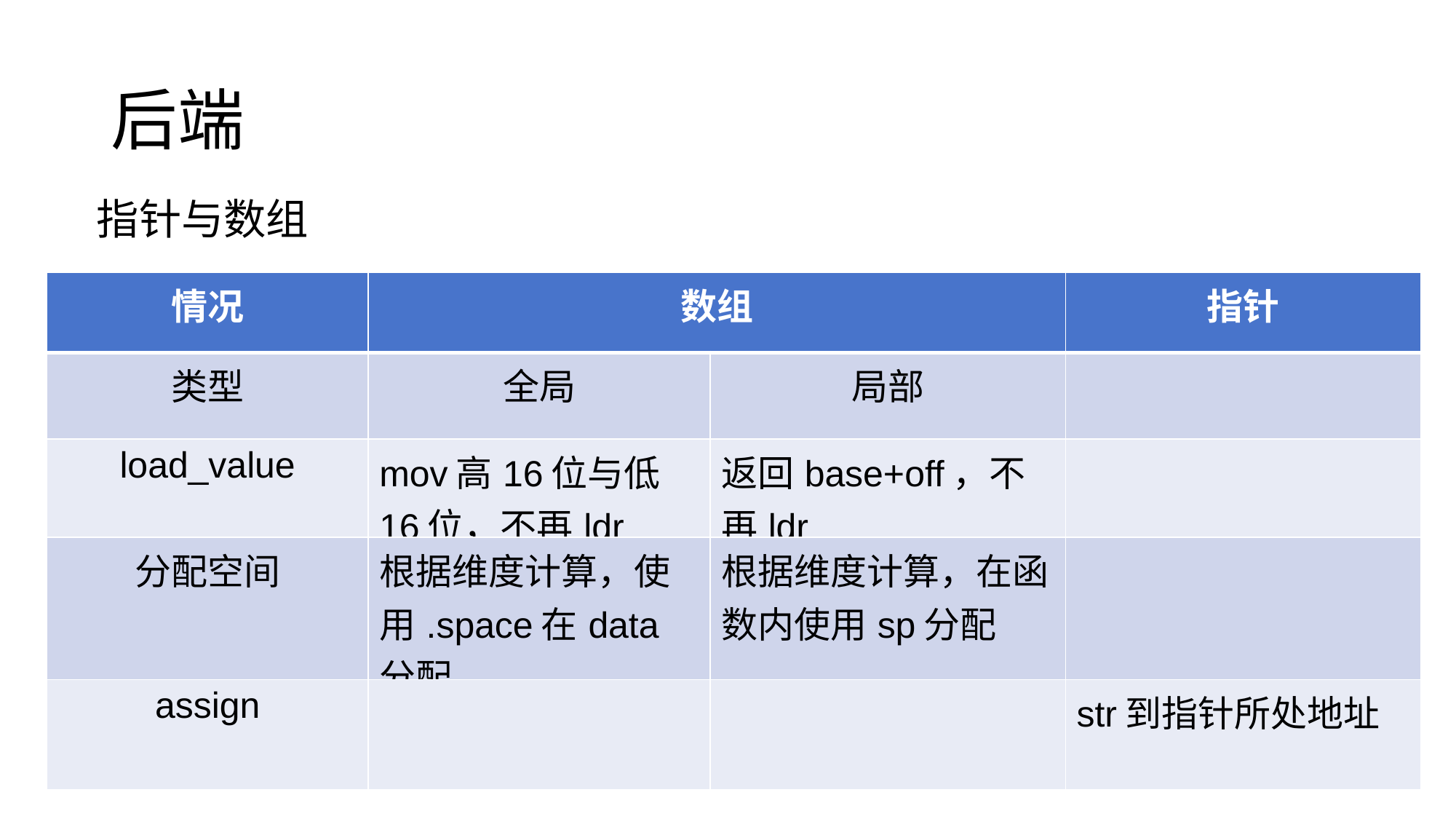

# 后端
指针与数组
| 情况 | 数组 |  | 指针 |
| --- | --- | --- | --- |
| 类型 | 全局 | 局部 |  |
| load\_value | mov高16位与低16位，不再ldr | 返回base+off，不再ldr |  |
| 分配空间 | 根据维度计算，使用.space在data分配 | 根据维度计算，在函数内使用sp分配 |  |
| assign |  |  | str到指针所处地址 |